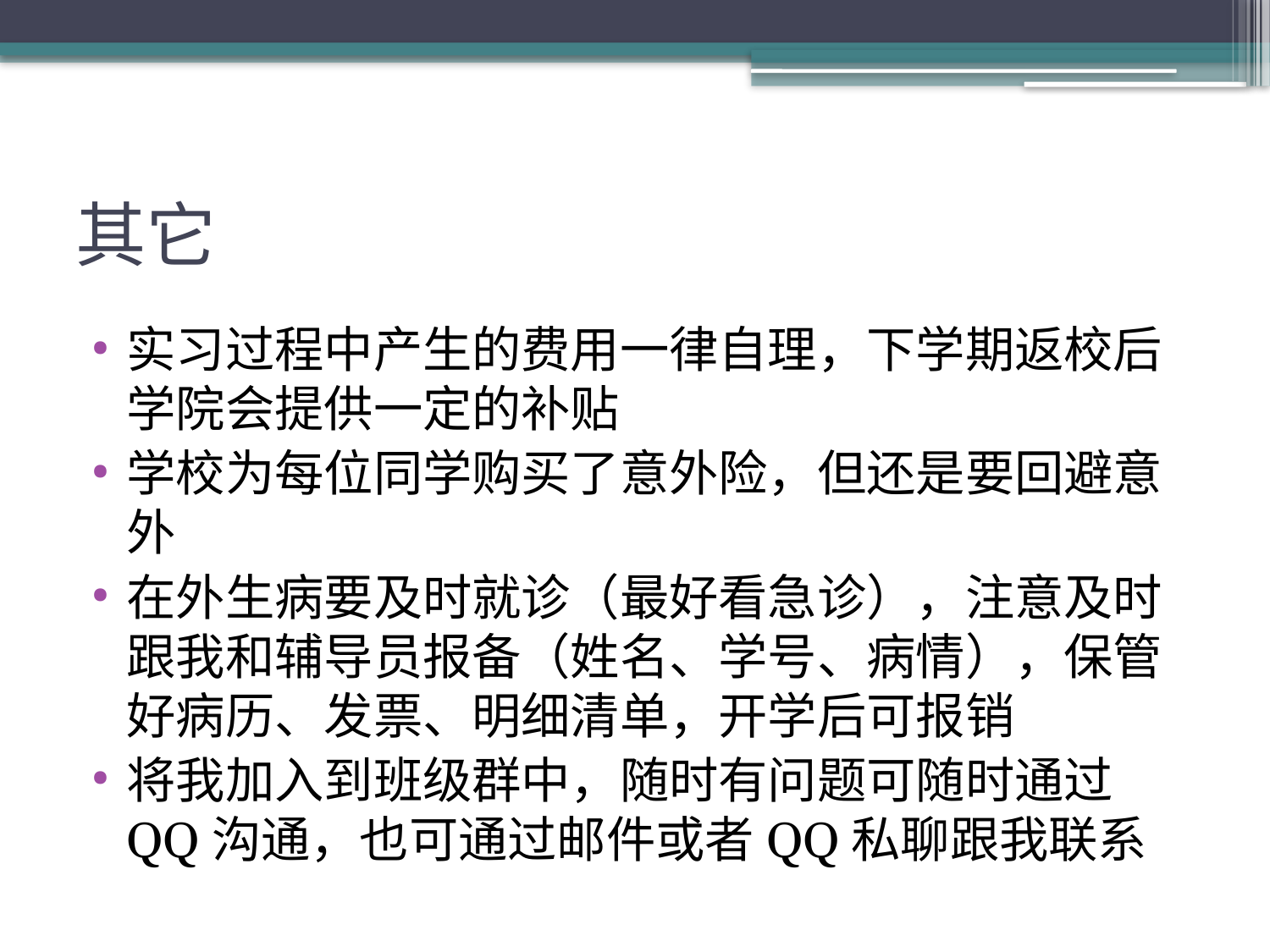

# 其它
实习过程中产生的费用一律自理，下学期返校后学院会提供一定的补贴
学校为每位同学购买了意外险，但还是要回避意外
在外生病要及时就诊（最好看急诊），注意及时跟我和辅导员报备（姓名、学号、病情），保管好病历、发票、明细清单，开学后可报销
将我加入到班级群中，随时有问题可随时通过QQ沟通，也可通过邮件或者QQ私聊跟我联系